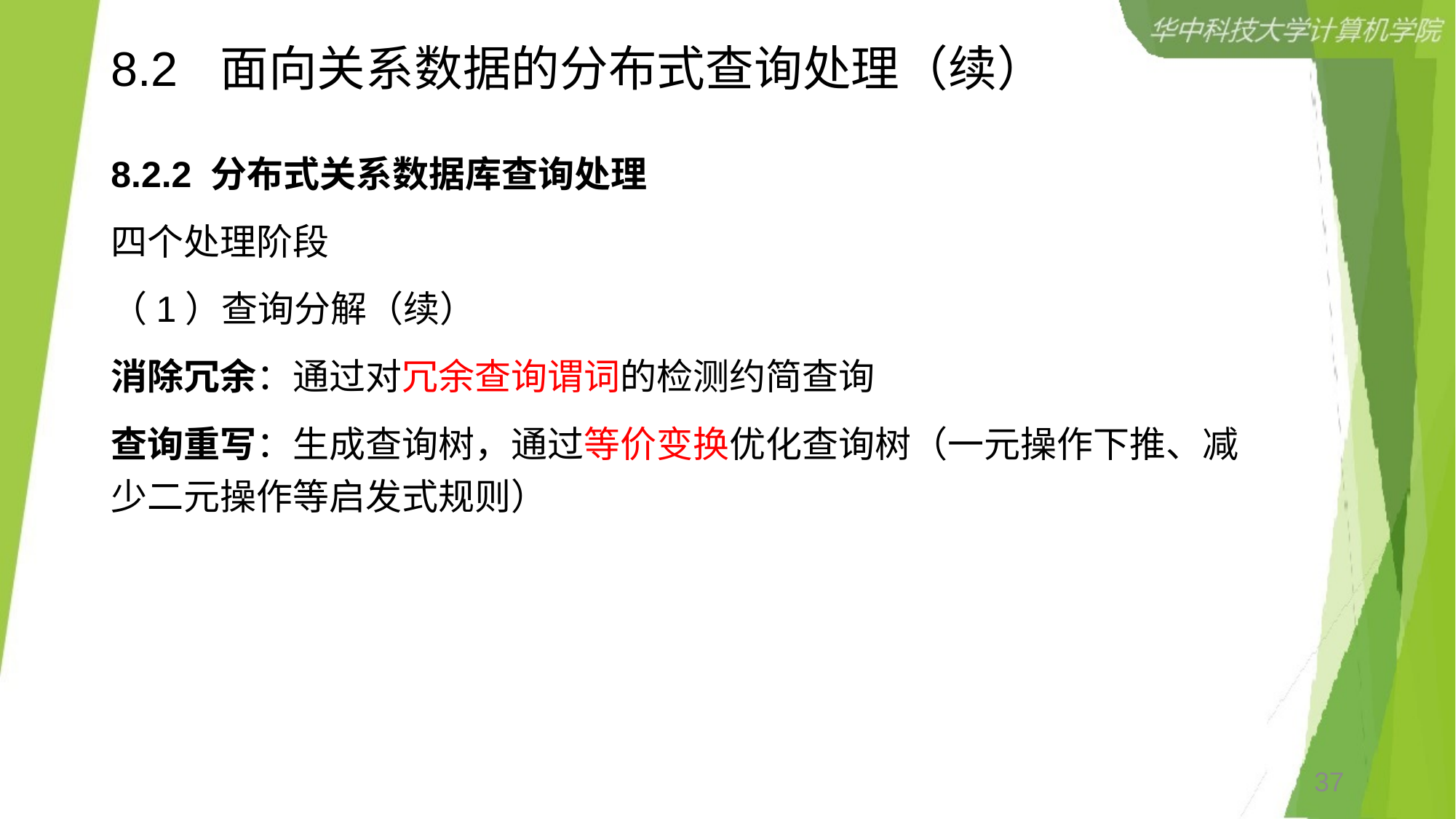

# 8.2	面向关系数据的分布式查询处理（续）
8.2.2 分布式关系数据库查询处理
四个处理阶段
（1）查询分解（续）
消除冗余：通过对冗余查询谓词的检测约简查询
查询重写：生成查询树，通过等价变换优化查询树（一元操作下推、减少二元操作等启发式规则）
37